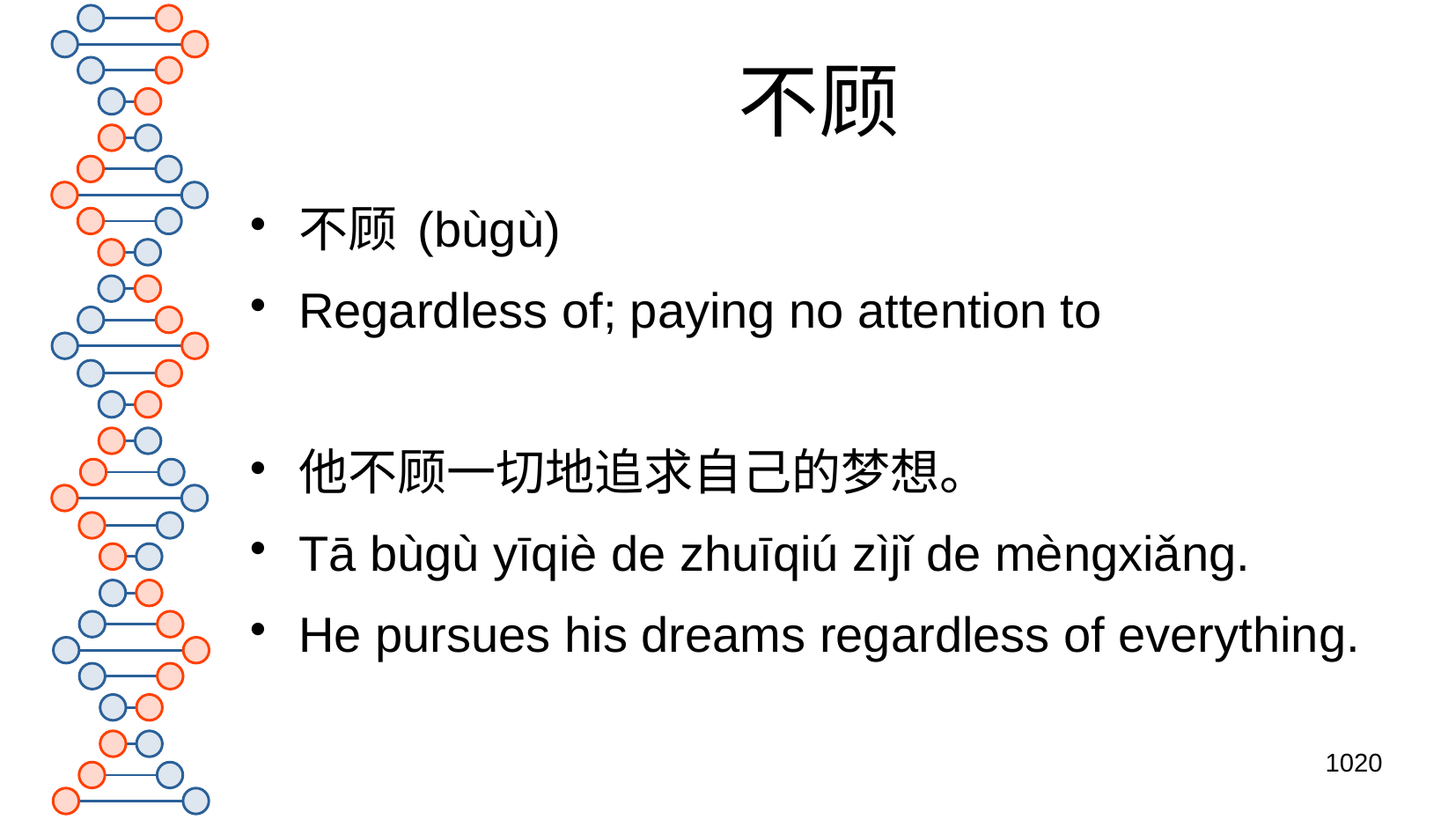

# 不顾
不顾 (bùgù)
Regardless of; paying no attention to

他不顾一切地追求自己的梦想。
Tā bùgù yīqiè de zhuīqiú zìjǐ de mèngxiǎng.
He pursues his dreams regardless of everything.

1020